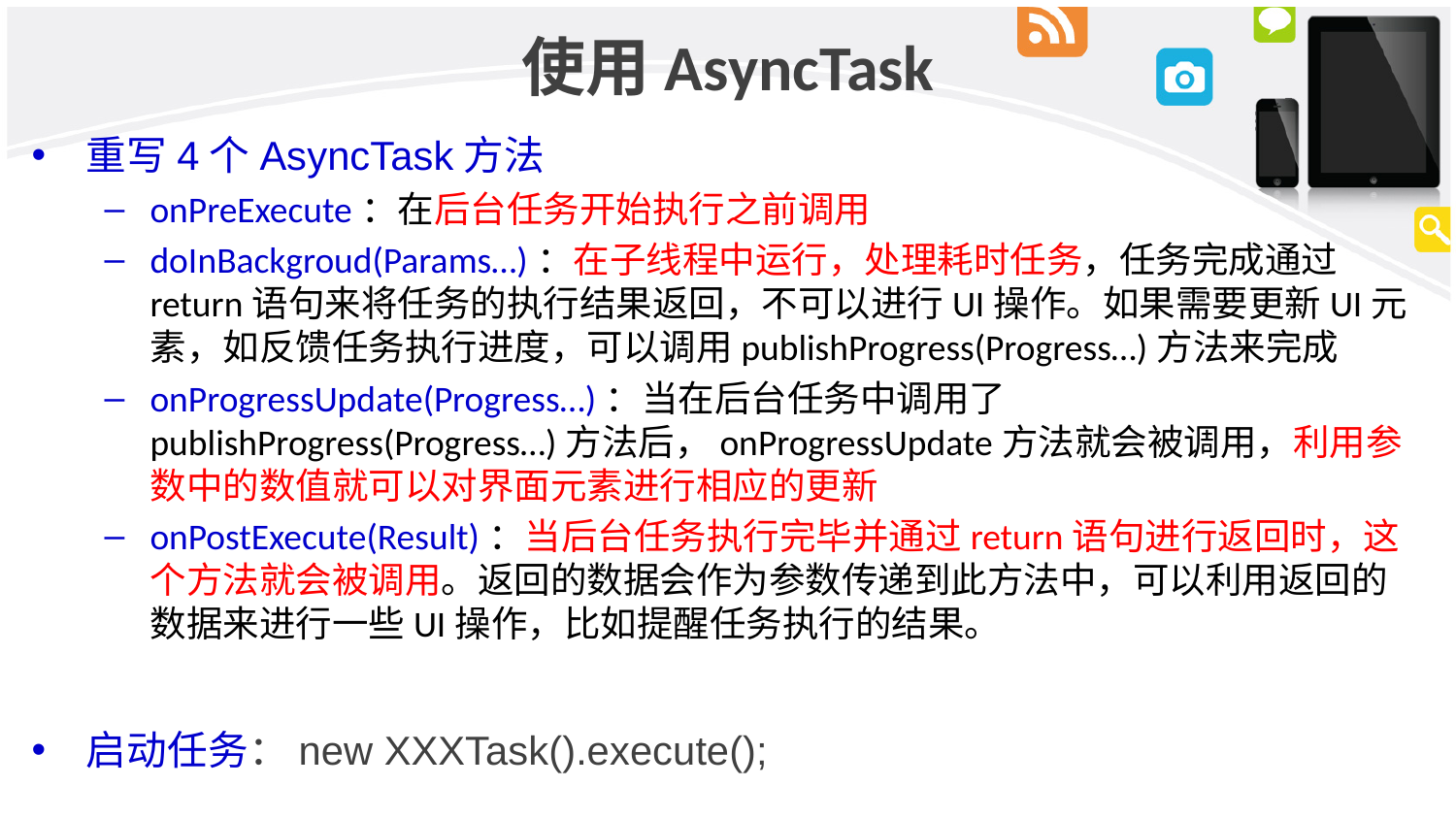

# 使用AsyncTask
重写4个AsyncTask方法
onPreExecute：在后台任务开始执行之前调用
doInBackgroud(Params…)：在子线程中运行，处理耗时任务，任务完成通过return语句来将任务的执行结果返回，不可以进行UI操作。如果需要更新UI元素，如反馈任务执行进度，可以调用publishProgress(Progress…)方法来完成
onProgressUpdate(Progress…)：当在后台任务中调用了publishProgress(Progress…)方法后，onProgressUpdate方法就会被调用，利用参数中的数值就可以对界面元素进行相应的更新
onPostExecute(Result)：当后台任务执行完毕并通过return语句进行返回时，这个方法就会被调用。返回的数据会作为参数传递到此方法中，可以利用返回的数据来进行一些UI操作，比如提醒任务执行的结果。

启动任务：new XXXTask().execute();